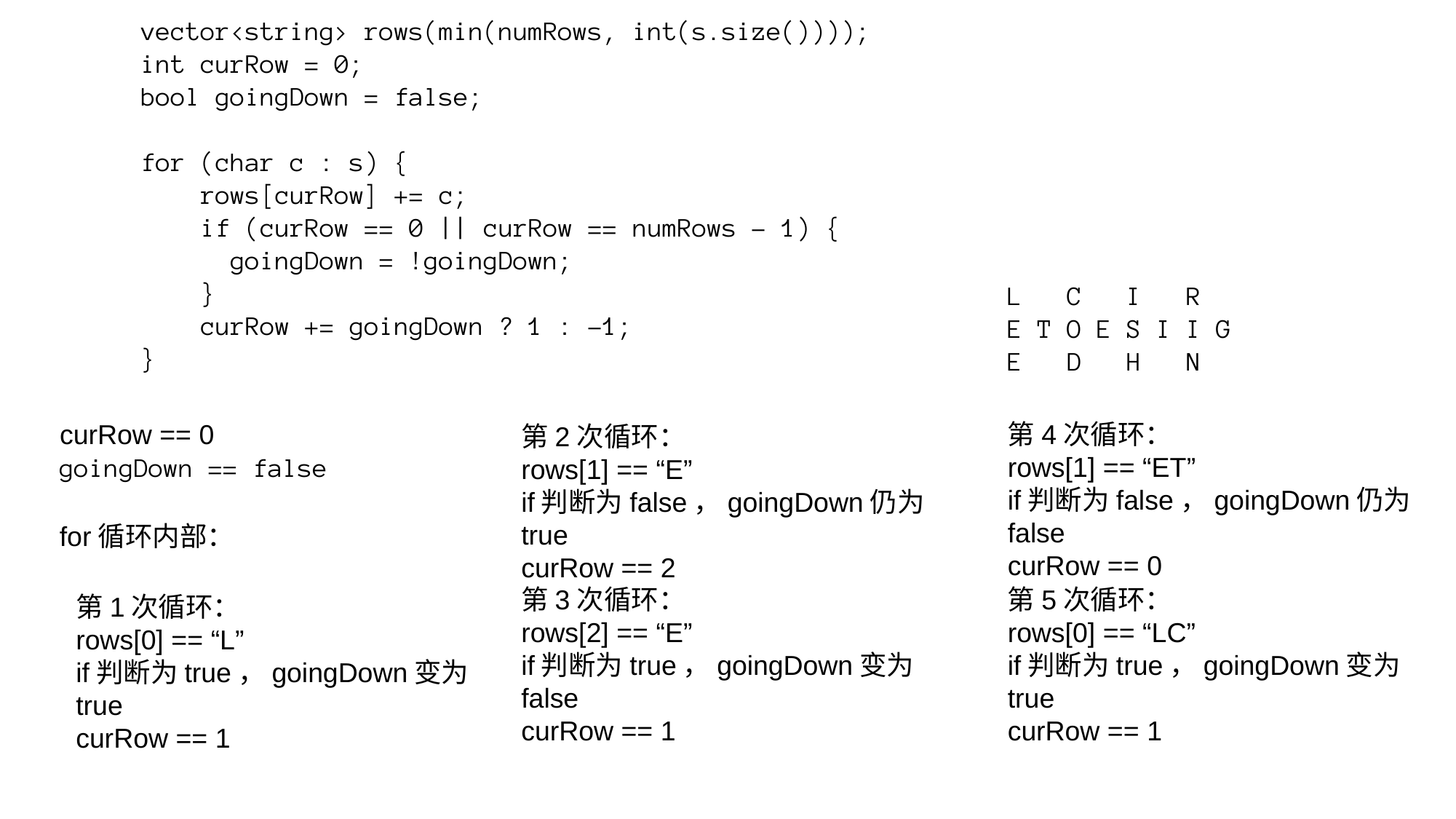

vector<string> rows(min(numRows, int(s.size())));
        int curRow = 0;
        bool goingDown = false;
        for (char c : s) {
            rows[curRow] += c;
            if (curRow == 0 || curRow == numRows - 1) {
              goingDown = !goingDown;
            }
            curRow += goingDown ? 1 : -1;
        }
L   C   I   R
E T O E S I I G
E   D   H   N
curRow == 0
goingDown == false
第4次循环：
rows[1] == “ET”
if判断为false，goingDown仍为false
curRow == 0
第2次循环：
rows[1] == “E”
if判断为false，goingDown仍为true
curRow == 2
for循环内部：
第5次循环：
rows[0] == “LC”
if判断为true，goingDown变为true
curRow == 1
第3次循环：
rows[2] == “E”
if判断为true，goingDown变为false
curRow == 1
第1次循环：
rows[0] == “L”
if判断为true，goingDown变为true
curRow == 1